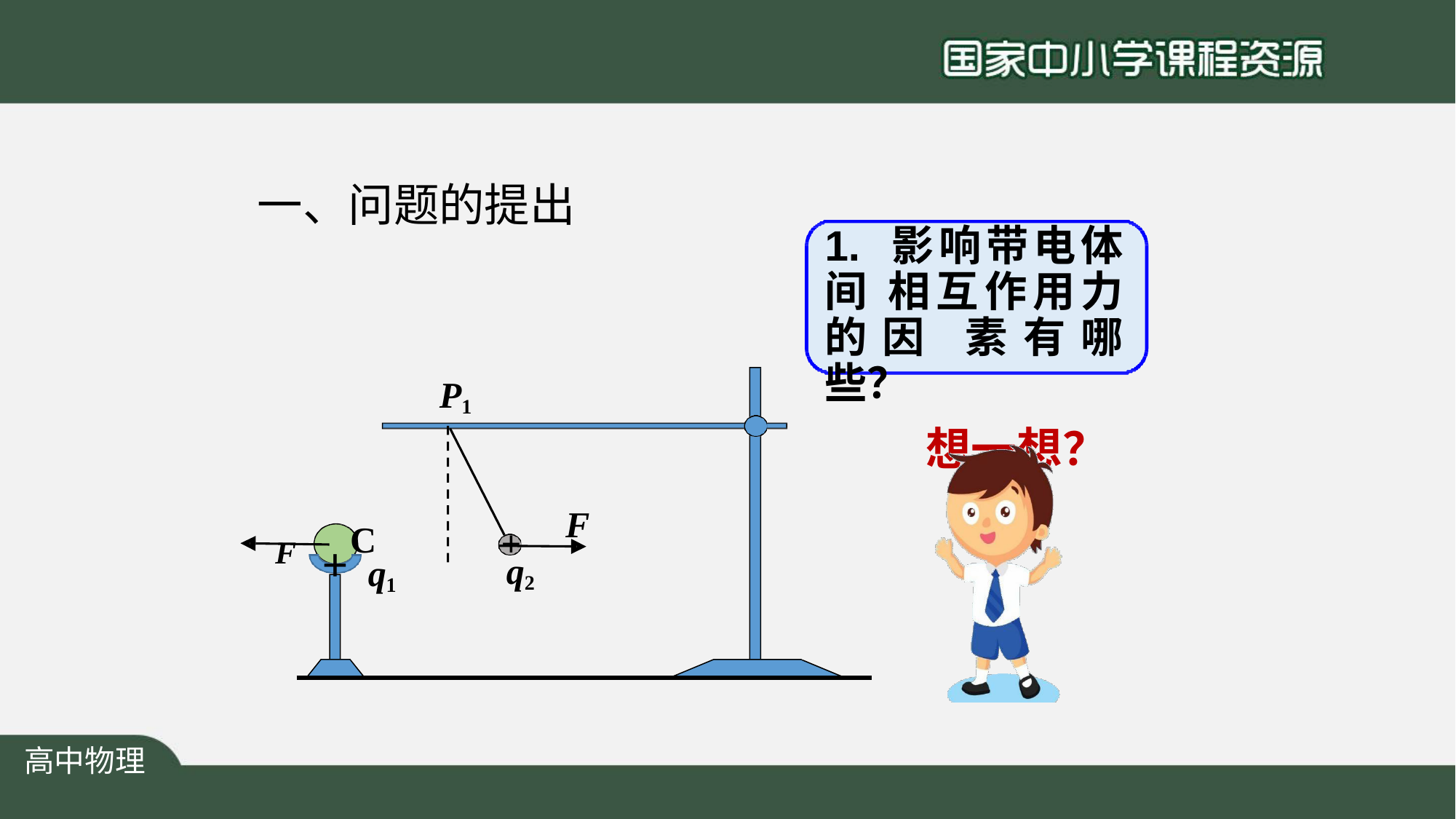

# 一、问题的提出
1. 影响带电体间 相互作用力的因 素有哪些？
想一想？

P1

F	+C

F

+

q2
q1

高中物理